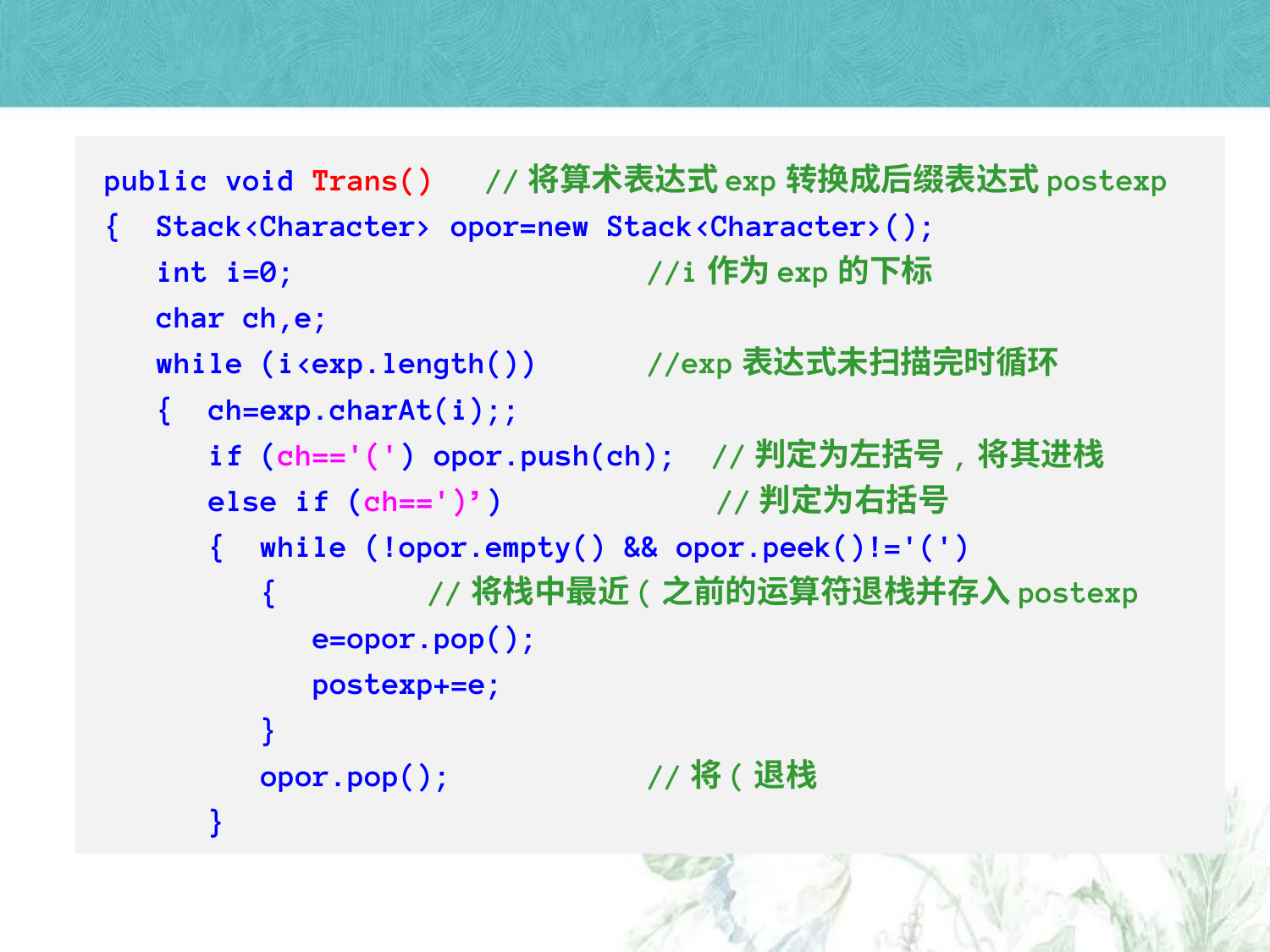

public void Trans()	//将算术表达式exp转换成后缀表达式postexp
{  Stack<Character> opor=new Stack<Character>();
   int i=0;			  //i作为exp的下标
   char ch,e;
   while (i<exp.length())	  //exp表达式未扫描完时循环
   {  ch=exp.charAt(i);;
      if (ch=='(') opor.push(ch);  //判定为左括号,将其进栈
      else if (ch==')’)	      //判定为右括号
      {  while (!opor.empty() && opor.peek()!='(')
         {	    //将栈中最近(之前的运算符退栈并存入postexp
            e=opor.pop();
            postexp+=e;
         }
         opor.pop();		  //将(退栈
      }